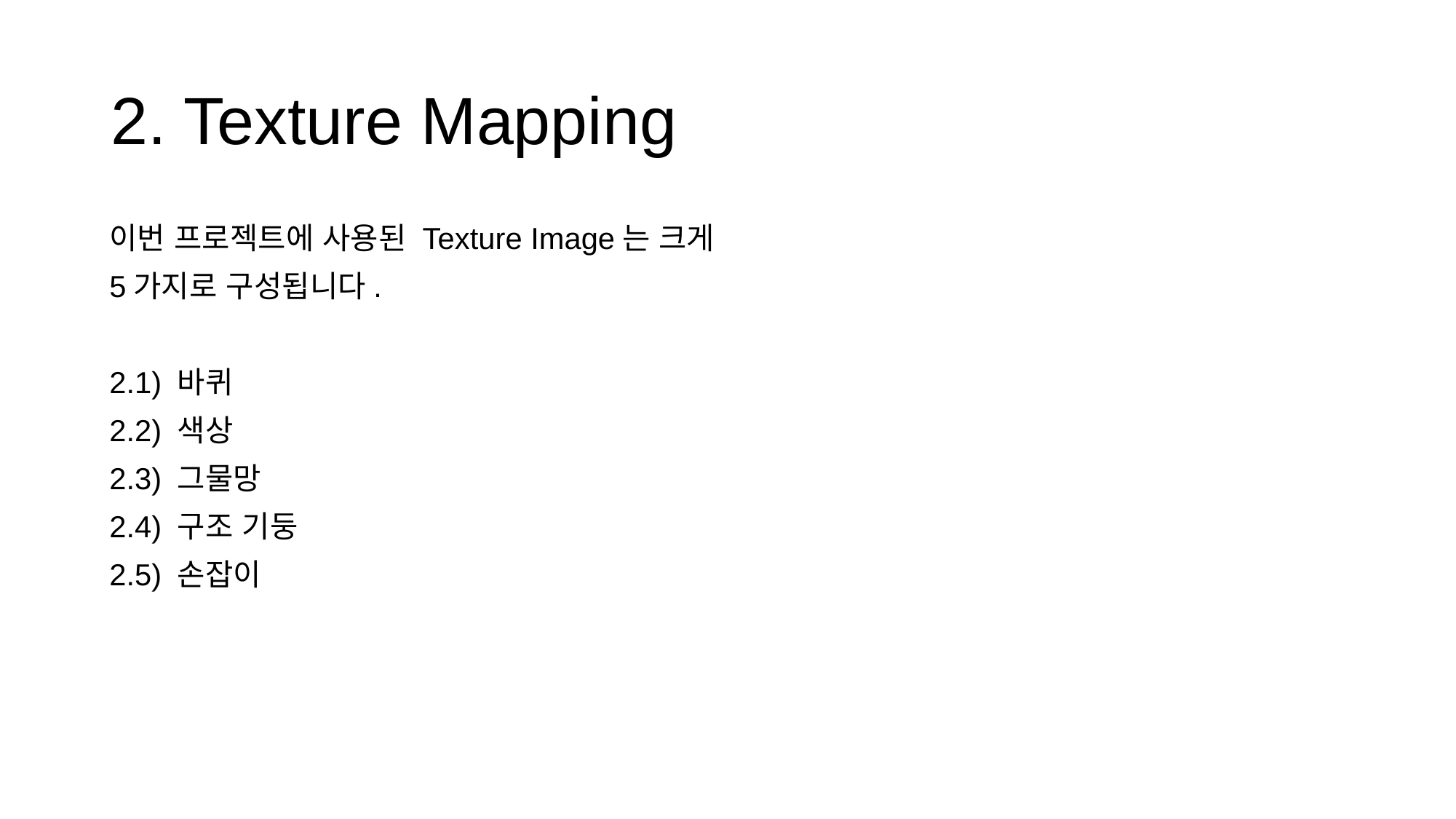

# 2. Texture Mapping
이번 프로젝트에 사용된 Texture Image는 크게
5가지로 구성됩니다.

2.1) 바퀴
2.2) 색상
2.3) 그물망
2.4) 구조 기둥
2.5) 손잡이